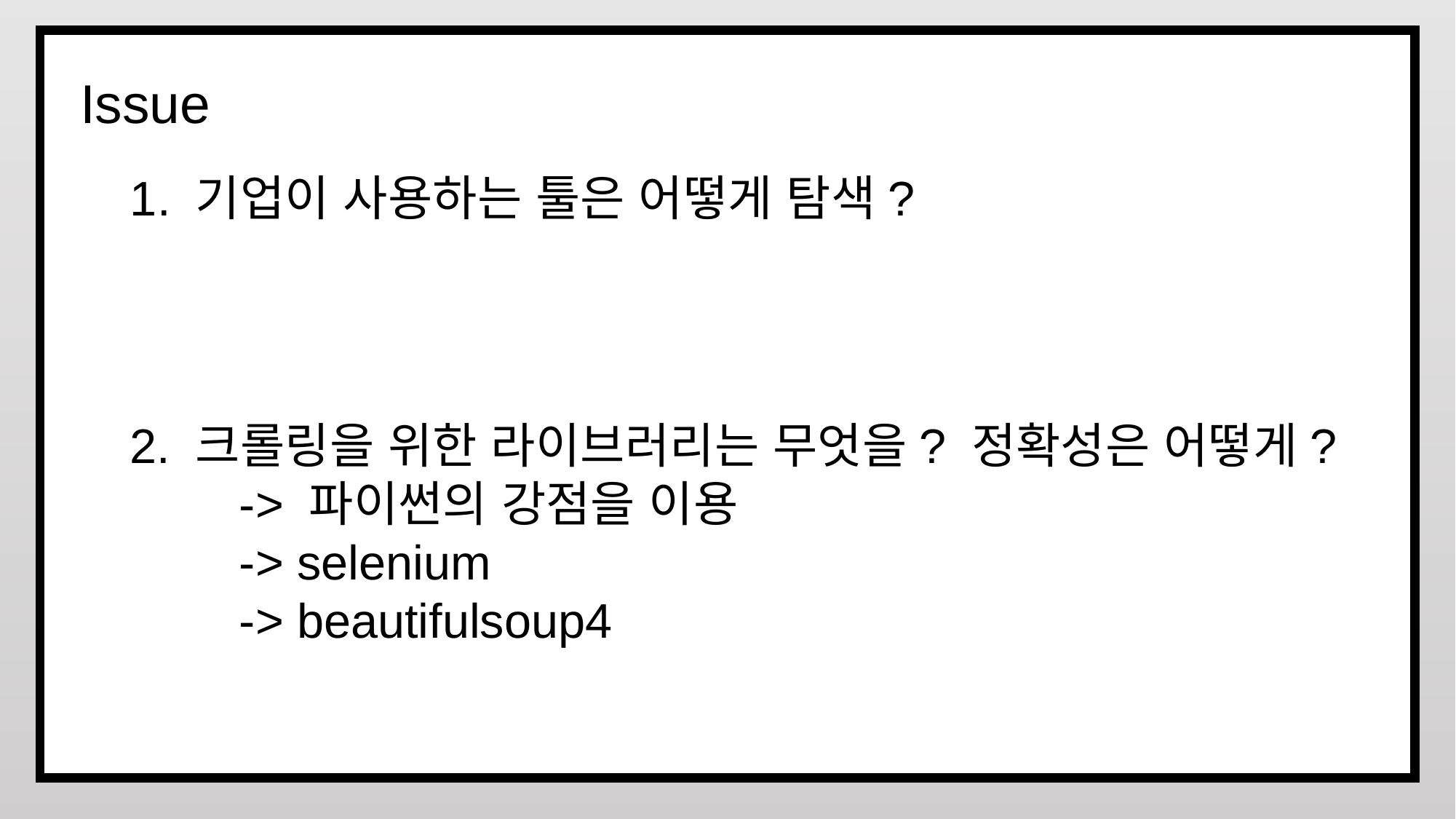

Issue
1. 기업이 사용하는 툴은 어떻게 탐색?
2. 크롤링을 위한 라이브러리는 무엇을? 정확성은 어떻게?
	-> 파이썬의 강점을 이용
	-> selenium
	-> beautifulsoup4